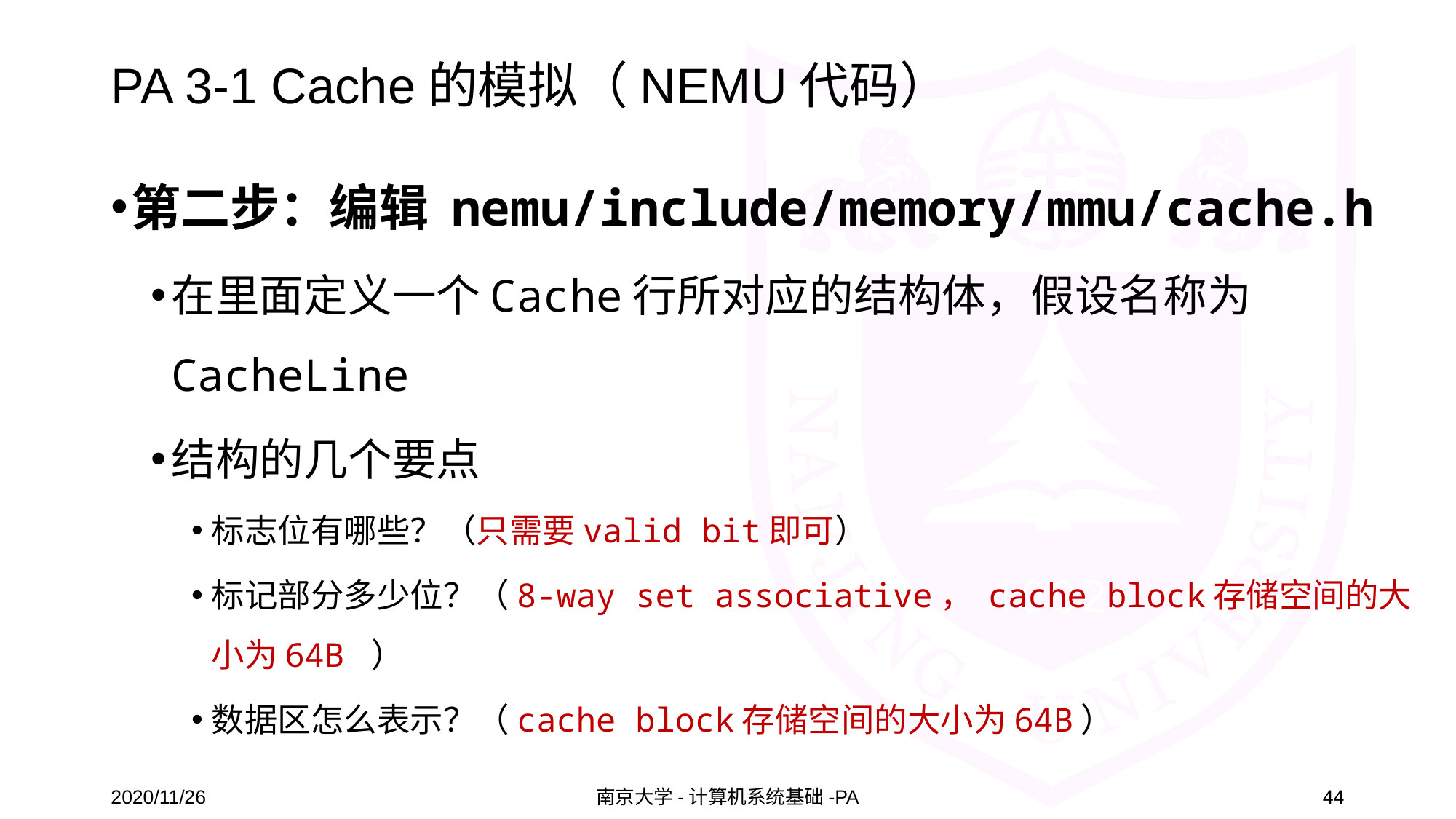

# PA 3-1 Cache的模拟（NEMU代码）
第二步：编辑 nemu/include/memory/mmu/cache.h
在里面定义一个Cache行所对应的结构体，假设名称为CacheLine
结构的几个要点
标志位有哪些？（只需要valid bit即可）
标记部分多少位？（8-way set associative， cache block存储空间的大小为64B ）
数据区怎么表示？（cache block存储空间的大小为64B）
2020/11/26
南京大学-计算机系统基础-PA
44